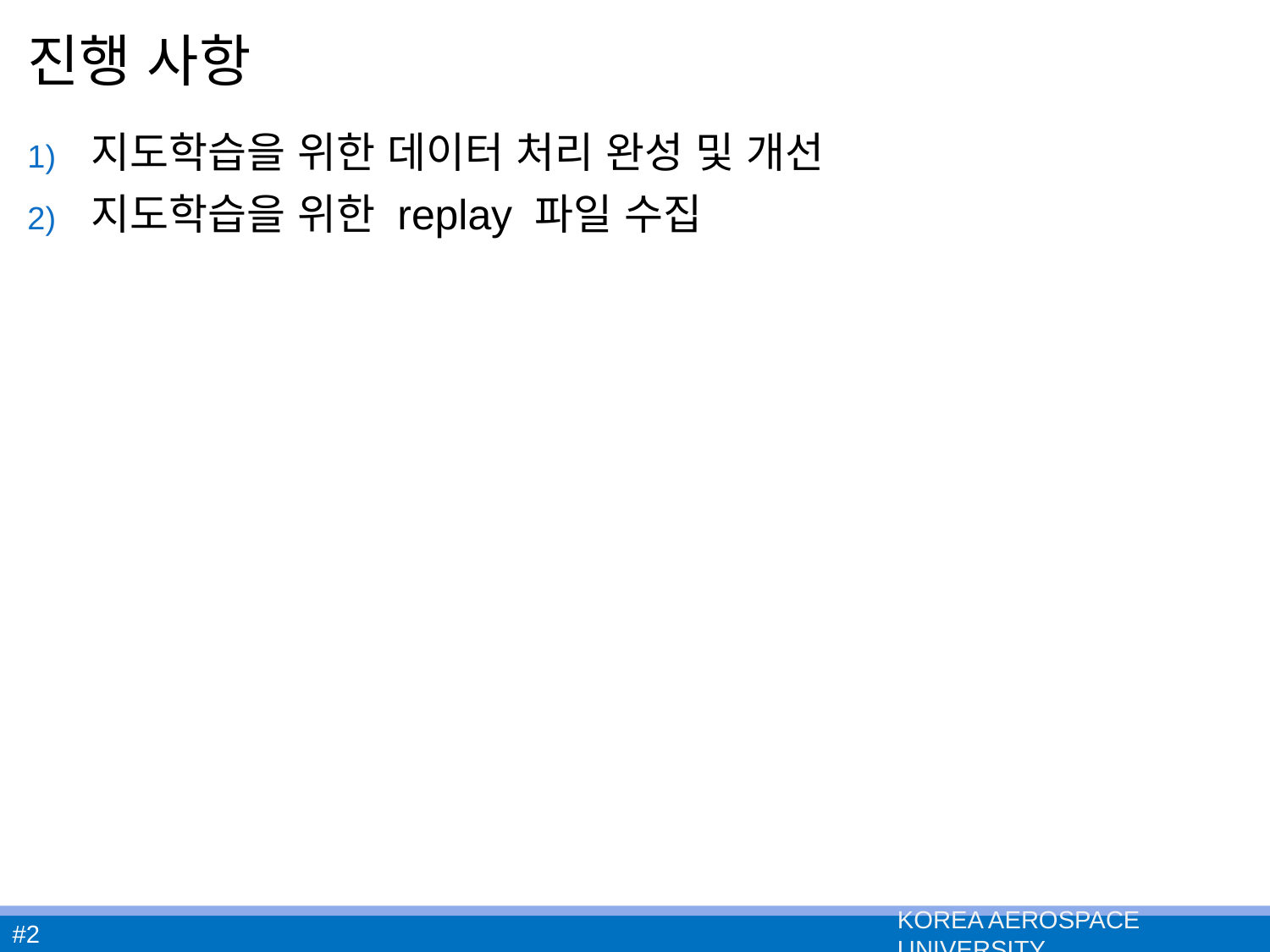

# 진행 사항
지도학습을 위한 데이터 처리 완성 및 개선
지도학습을 위한 replay 파일 수집
#2